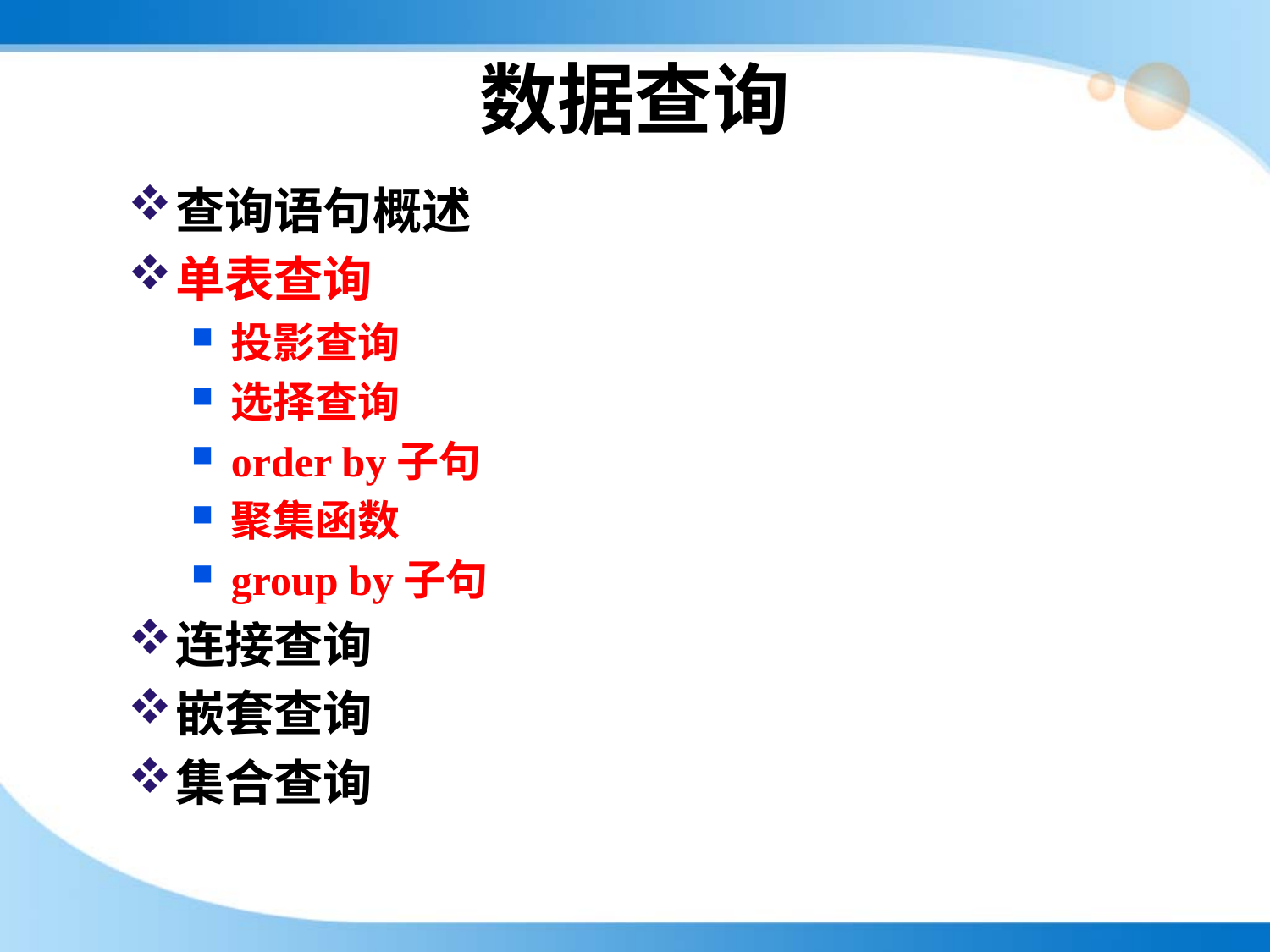

# 数据查询
查询语句概述
单表查询
投影查询
选择查询
order by子句
聚集函数
group by子句
连接查询
嵌套查询
集合查询